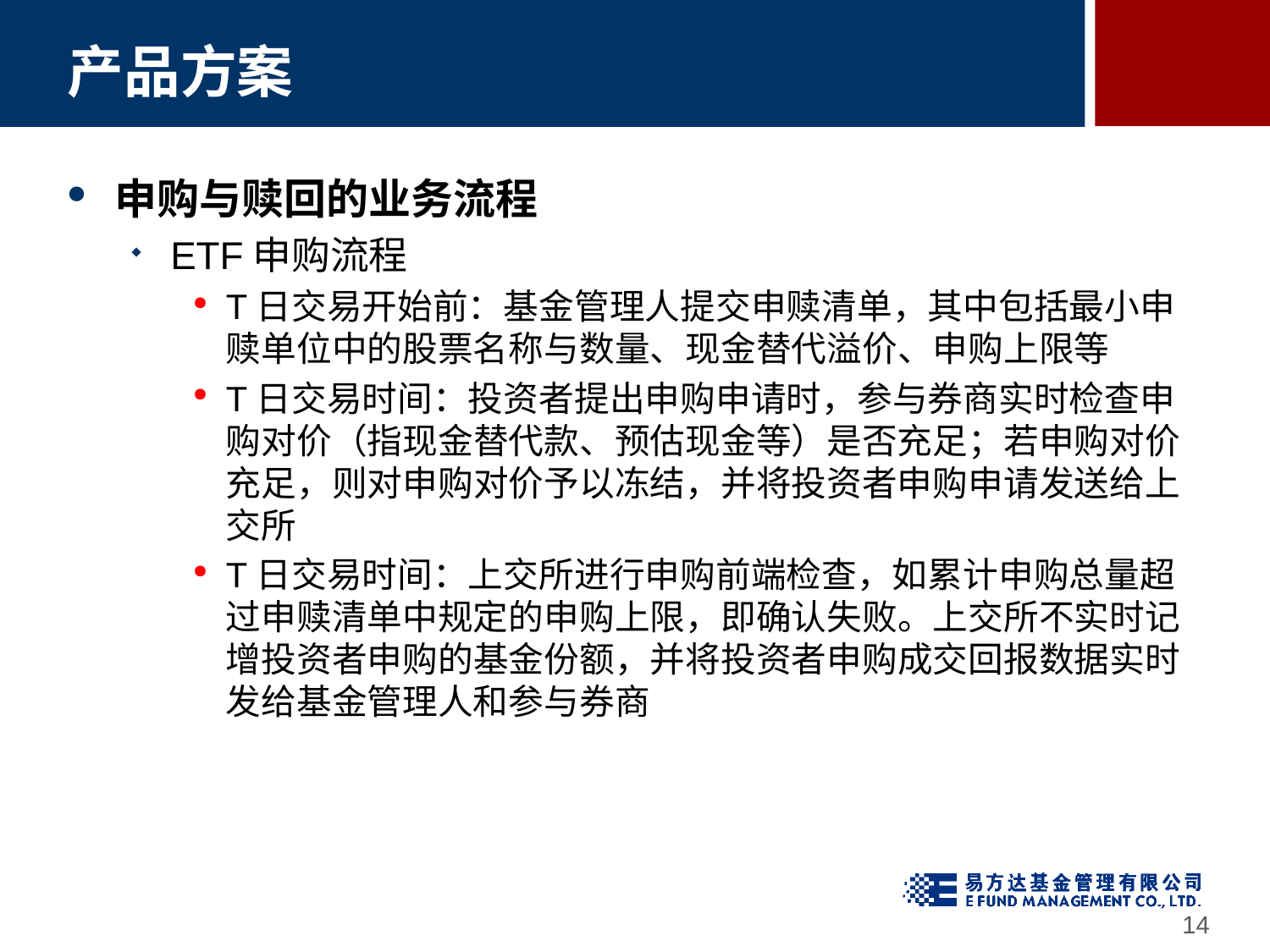

# 产品方案
申购与赎回的业务流程
ETF申购流程
T日交易开始前：基金管理人提交申赎清单，其中包括最小申赎单位中的股票名称与数量、现金替代溢价、申购上限等
T日交易时间：投资者提出申购申请时，参与券商实时检查申购对价（指现金替代款、预估现金等）是否充足；若申购对价充足，则对申购对价予以冻结，并将投资者申购申请发送给上交所
T日交易时间：上交所进行申购前端检查，如累计申购总量超过申赎清单中规定的申购上限，即确认失败。上交所不实时记增投资者申购的基金份额，并将投资者申购成交回报数据实时发给基金管理人和参与券商